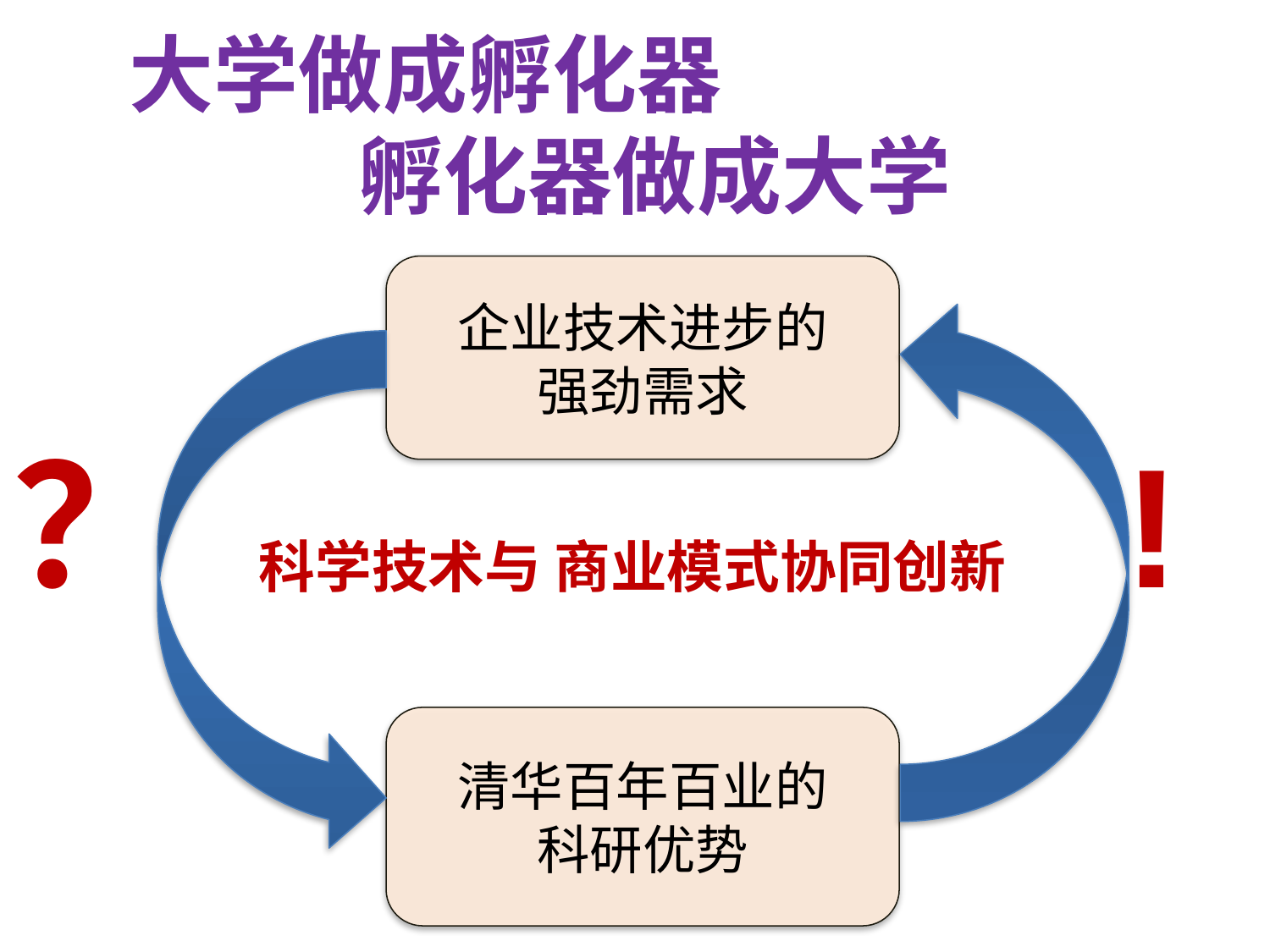

# 大学做成孵化器 孵化器做成大学
企业技术进步的
强劲需求

？  科学技术与 商业模式协同创新  !
清华百年百业的
科研优势